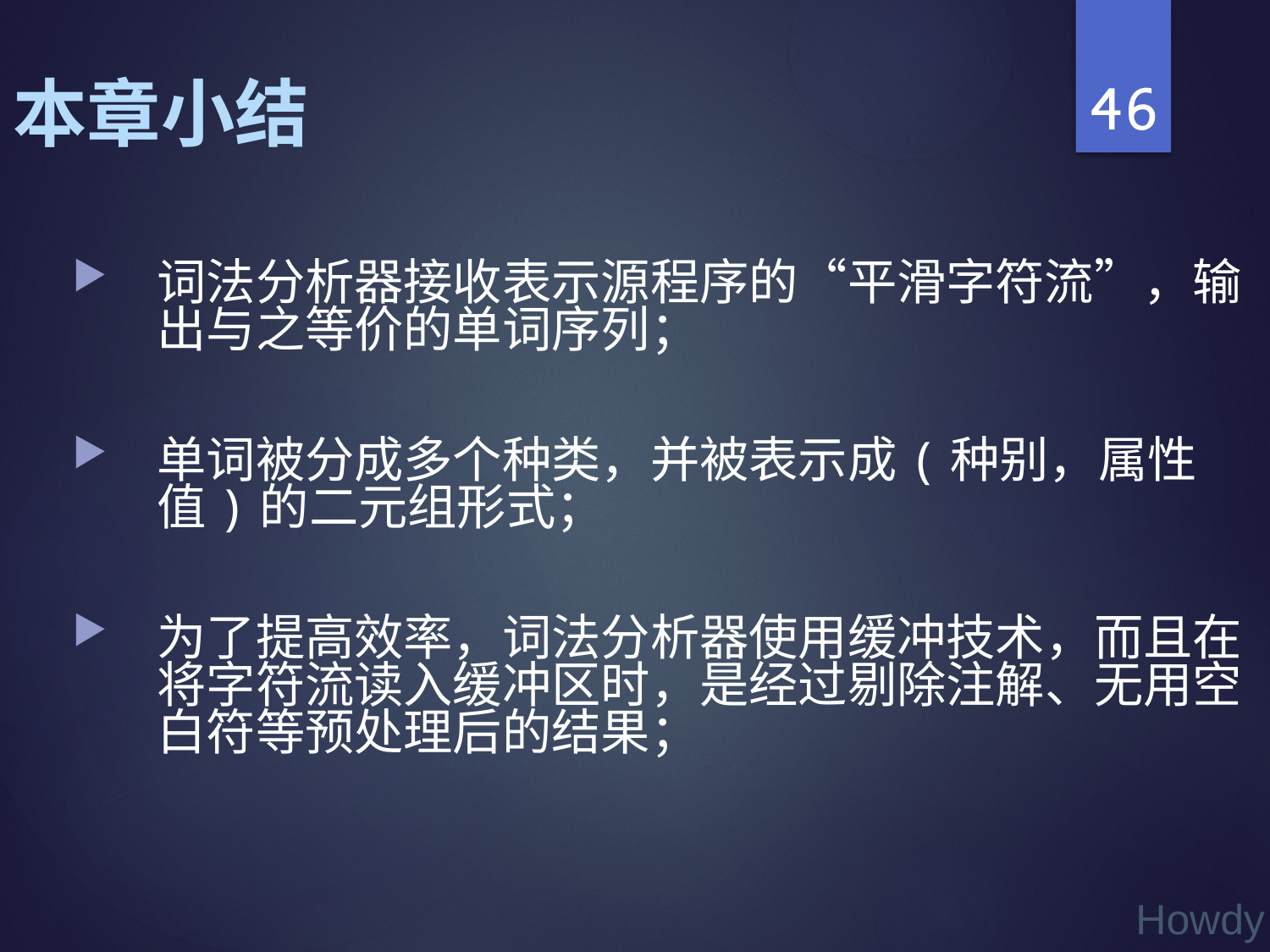

46
本章小结
词法分析器接收表示源程序的“平滑字符流”，输出与之等价的单词序列；

单词被分成多个种类，并被表示成(种别，属性值)的二元组形式；

为了提高效率，词法分析器使用缓冲技术，而且在将字符流读入缓冲区时，是经过剔除注解、无用空白符等预处理后的结果；